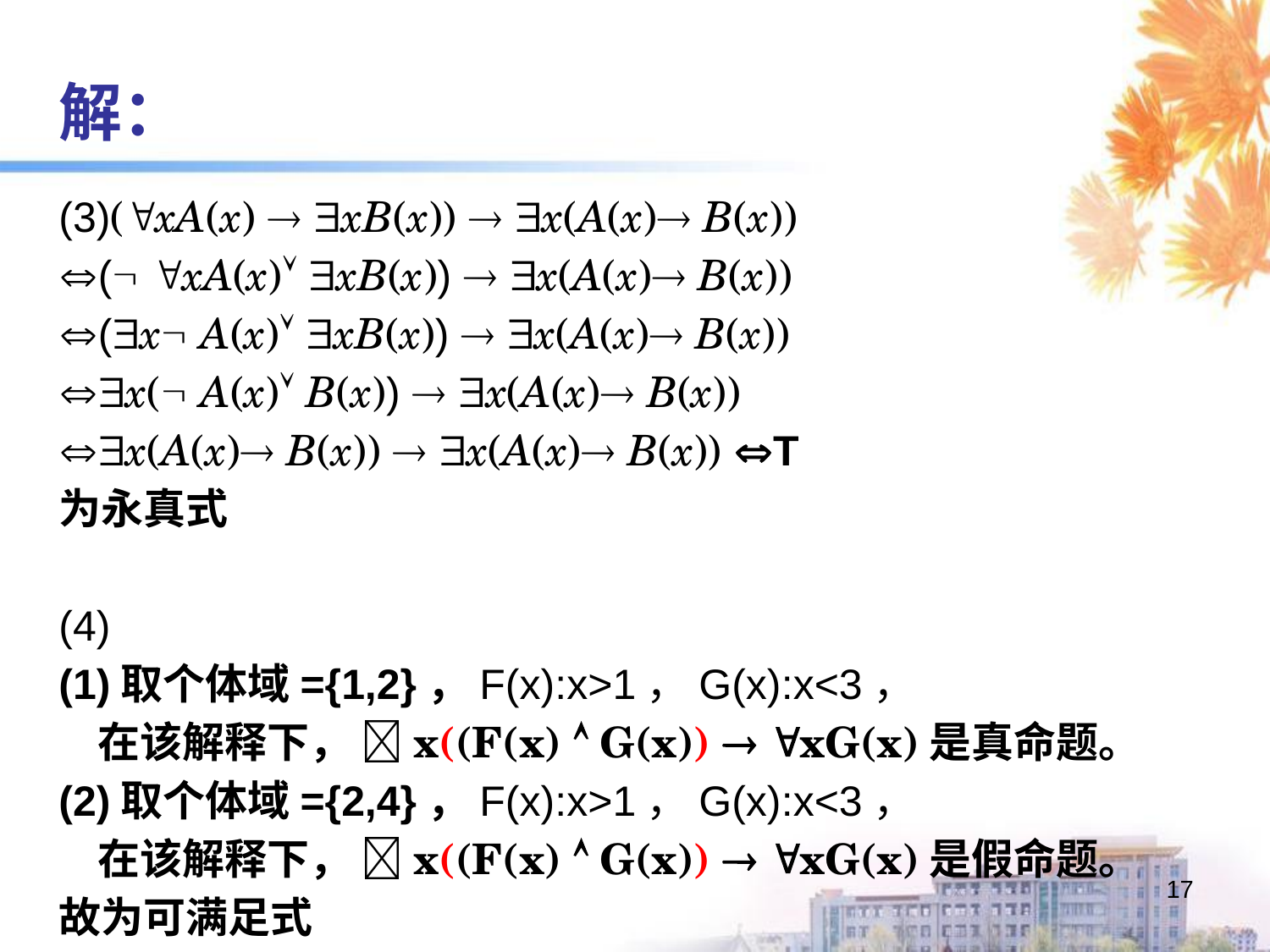

解：

(3)(∀xA(x) → ∃xB(x)) → ∃x(A(x)→ B(x))
⇔(¬ ∀xA(x)∨ ∃xB(x)) → ∃x(A(x)→ B(x))
⇔(∃x¬ A(x)∨ ∃xB(x)) → ∃x(A(x)→ B(x))
⇔∃x(¬ A(x)∨ B(x)) → ∃x(A(x)→ B(x))
⇔∃x(A(x)→ B(x)) → ∃x(A(x)→ B(x)) ⇔T
为永真式

(4)
(1)取个体域={1,2}，F(x):x>1，G(x):x<3，
   在该解释下， ∃x((F(x) ∧ G(x)) → ∀xG(x)是真命题。
(2)取个体域={2,4}，F(x):x>1，G(x):x<3，
   在该解释下， ∃x((F(x) ∧ G(x)) → ∀xG(x)是假命题。
故为可满足式

17